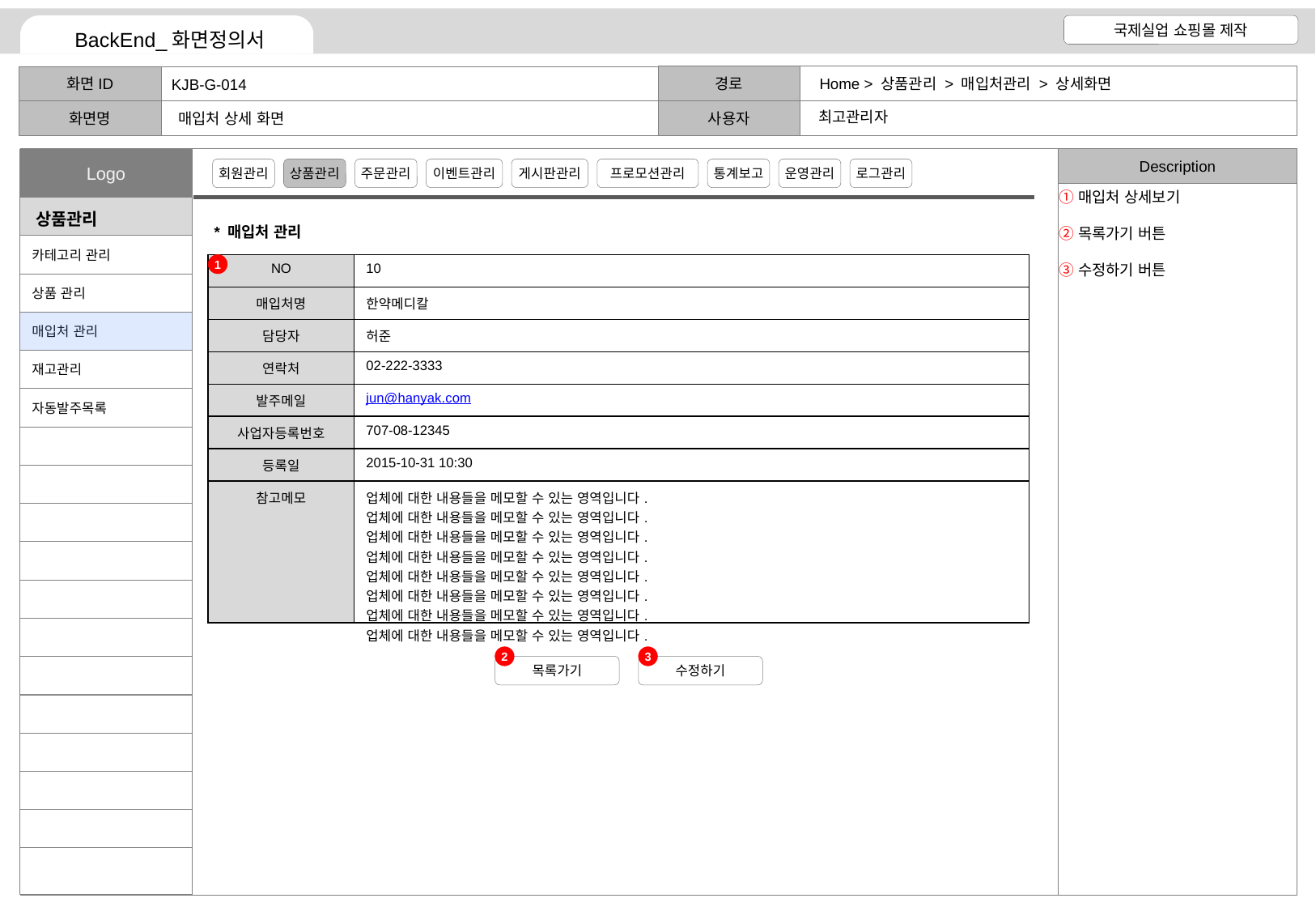

Home > 상품관리 > 매입처관리 > 상세화면
KJB-G-014
최고관리자
매입처 상세 화면
매입처 상세보기

목록가기 버튼

수정하기 버튼
* 매입처 관리
| NO | 10 |
| --- | --- |
| 매입처명 | 한약메디칼 |
| 담당자 | 허준 |
| 연락처 | 02-222-3333 |
| 발주메일 | jun@hanyak.com |
| 사업자등록번호 | 707-08-12345 |
| 등록일 | 2015-10-31 10:30 |
| 참고메모 | 업체에 대한 내용들을 메모할 수 있는 영역입니다. 업체에 대한 내용들을 메모할 수 있는 영역입니다. 업체에 대한 내용들을 메모할 수 있는 영역입니다. 업체에 대한 내용들을 메모할 수 있는 영역입니다. 업체에 대한 내용들을 메모할 수 있는 영역입니다. 업체에 대한 내용들을 메모할 수 있는 영역입니다. 업체에 대한 내용들을 메모할 수 있는 영역입니다. 업체에 대한 내용들을 메모할 수 있는 영역입니다. |
1

2
3
목록가기
수정하기